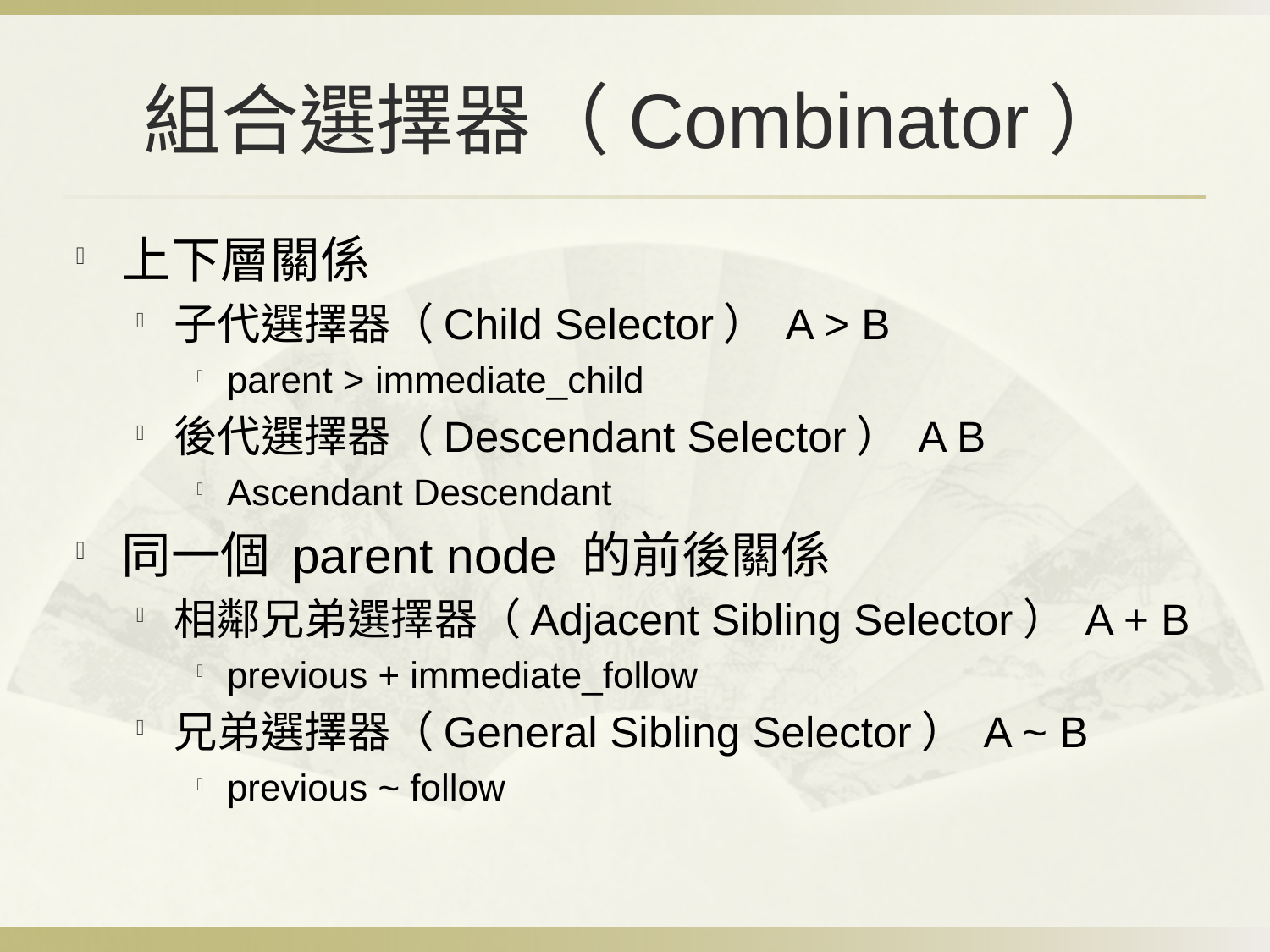

# 組合選擇器（Combinator）
上下層關係
子代選擇器（Child Selector） A > B
parent > immediate_child
後代選擇器（Descendant Selector） A B
Ascendant Descendant
同一個 parent node 的前後關係
相鄰兄弟選擇器（Adjacent Sibling Selector） A + B
previous + immediate_follow
兄弟選擇器（General Sibling Selector） A ~ B
previous ~ follow